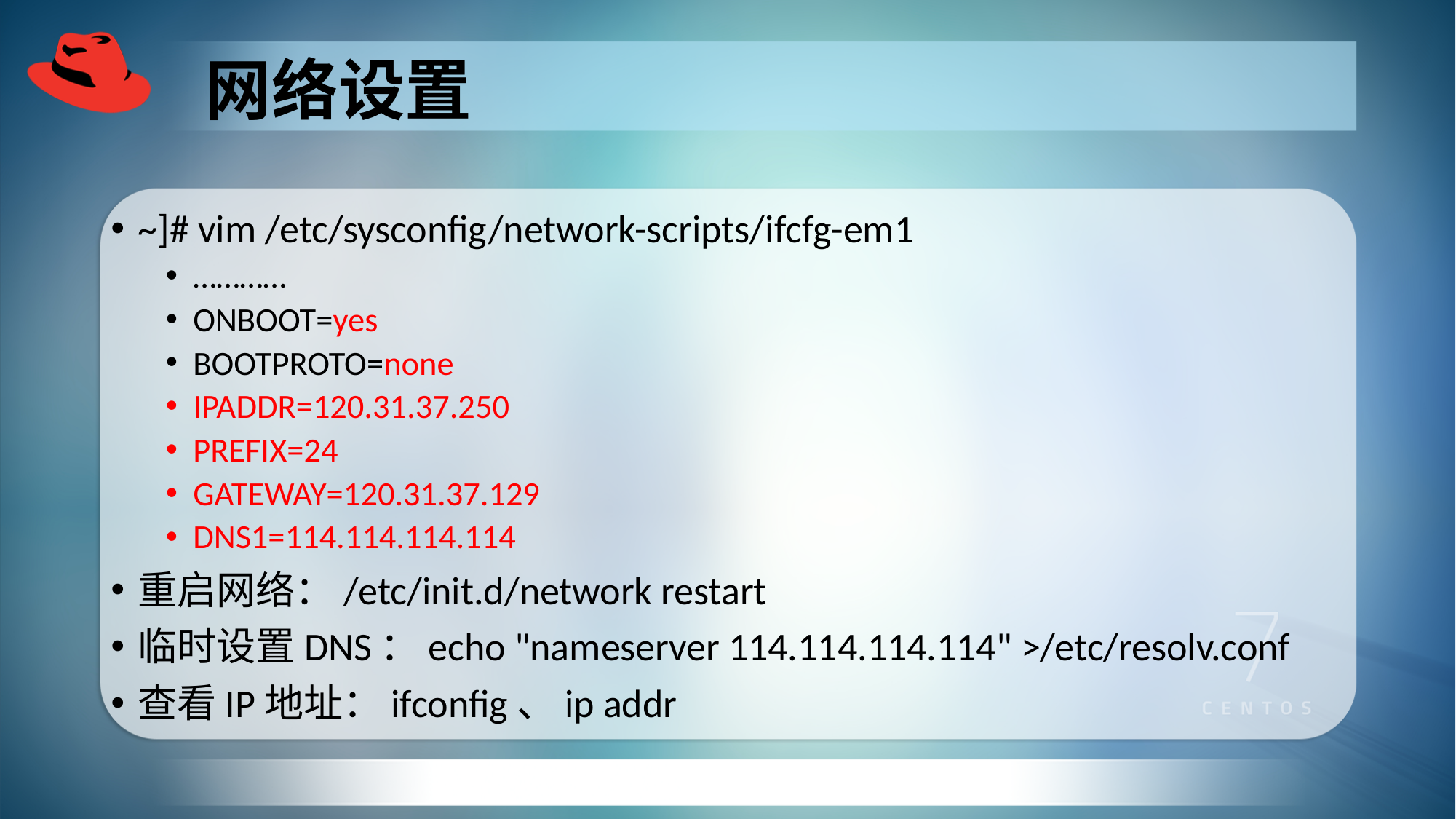

# 网络设置
~]# vim /etc/sysconfig/network-scripts/ifcfg-em1
…………
ONBOOT=yes
BOOTPROTO=none
IPADDR=120.31.37.250
PREFIX=24
GATEWAY=120.31.37.129
DNS1=114.114.114.114
重启网络：/etc/init.d/network restart
临时设置DNS：echo "nameserver 114.114.114.114" >/etc/resolv.conf
查看IP地址：ifconfig、ip addr